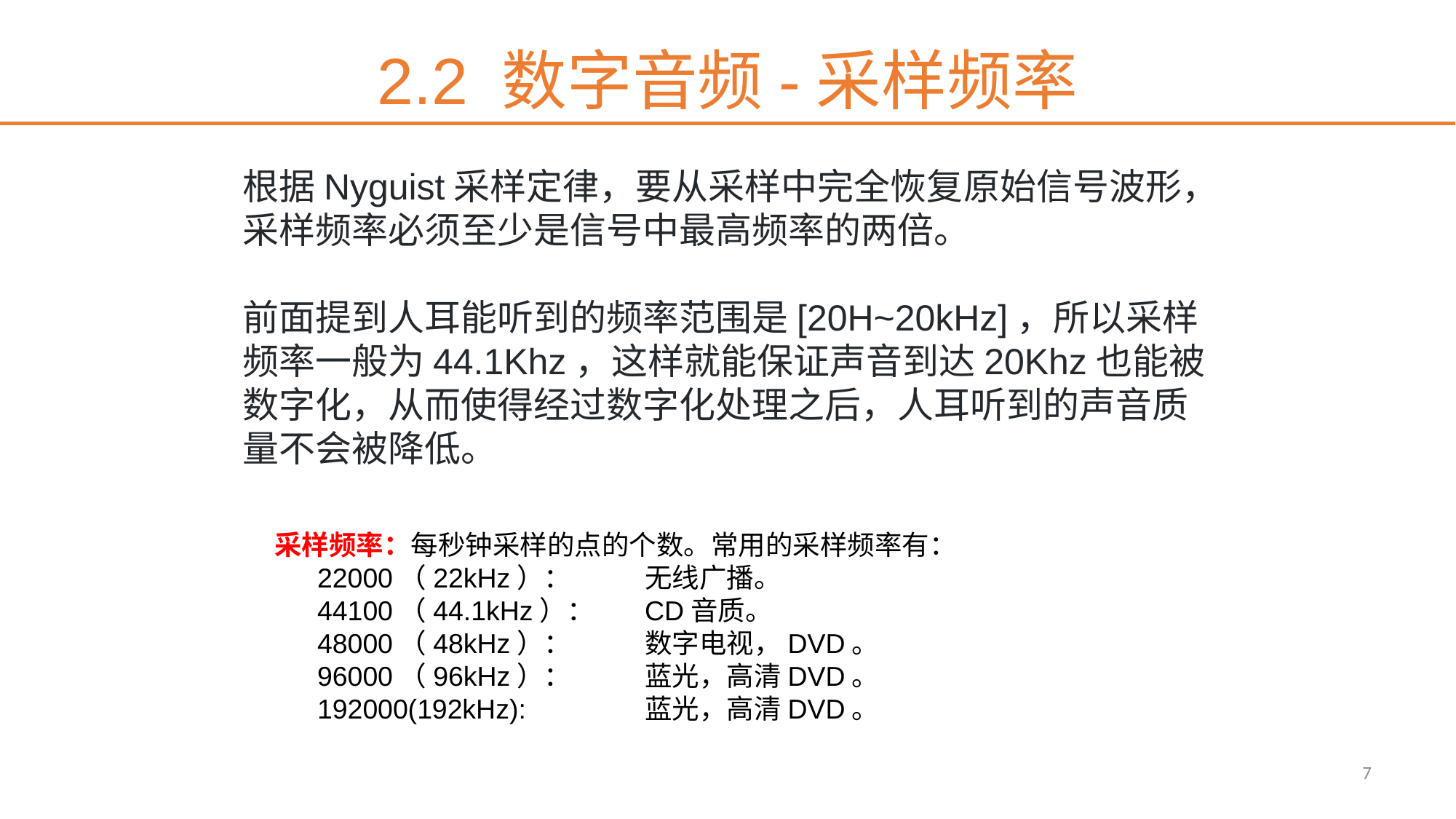

# 2.2 数字音频-采样频率
根据Nyguist采样定律，要从采样中完全恢复原始信号波形，采样频率必须至少是信号中最高频率的两倍。

前面提到人耳能听到的频率范围是[20H~20kHz]，所以采样频率一般为44.1Khz，这样就能保证声音到达20Khz也能被数字化，从而使得经过数字化处理之后，人耳听到的声音质量不会被降低。
采样频率：每秒钟采样的点的个数。常用的采样频率有：
22000（22kHz）：	无线广播。
44100（44.1kHz）：	CD音质。
48000（48kHz）：	数字电视，DVD。
96000（96kHz）：	蓝光，高清DVD。
192000(192kHz):		蓝光，高清DVD。
7